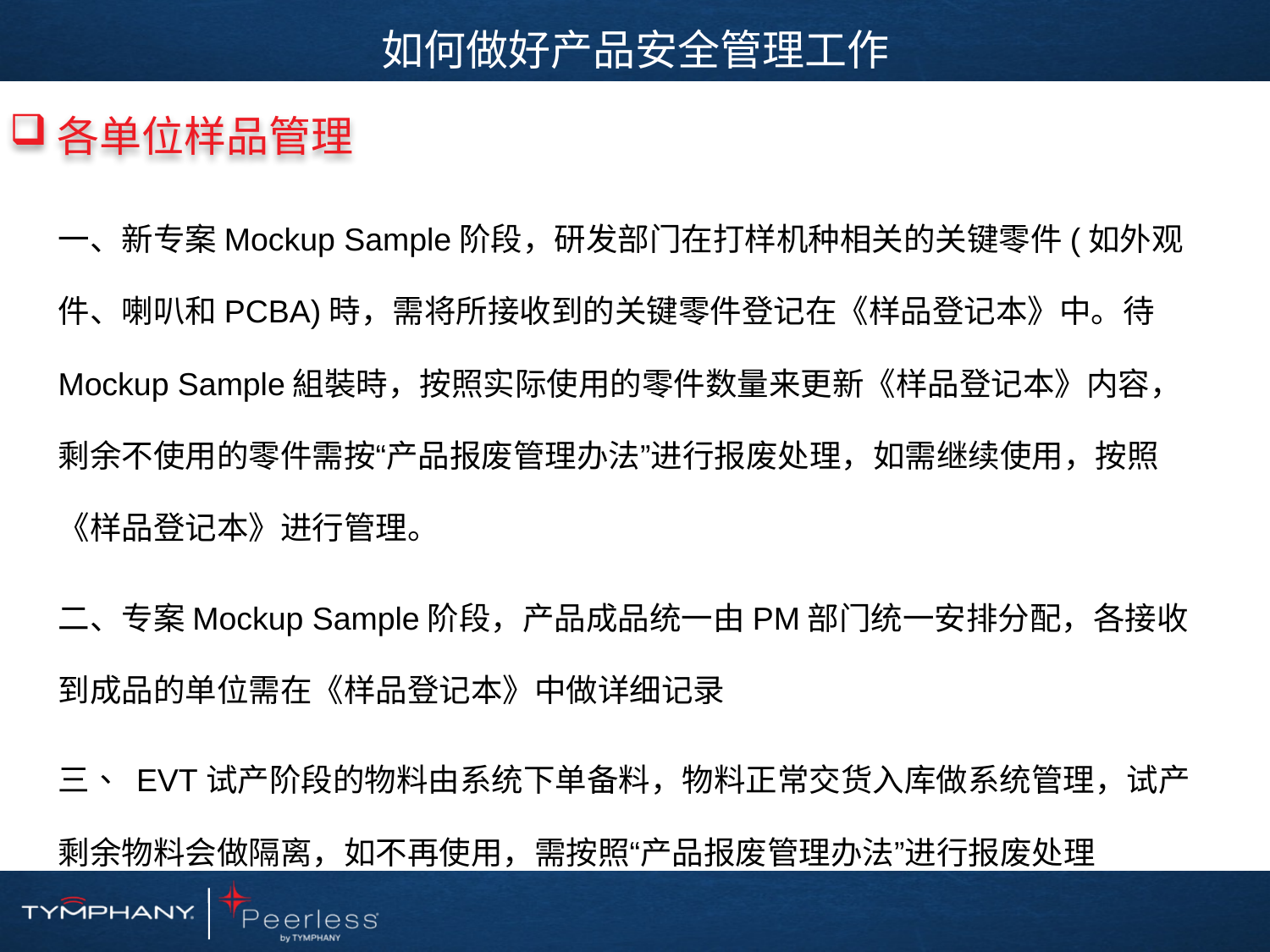

如何做好产品安全管理工作
各单位样品管理
一、新专案Mockup Sample阶段，研发部门在打样机种相关的关键零件(如外观件、喇叭和PCBA)時，需将所接收到的关键零件登记在《样品登记本》中。待Mockup Sample組裝時，按照实际使用的零件数量来更新《样品登记本》内容，剩余不使用的零件需按“产品报废管理办法”进行报废处理，如需继续使用，按照《样品登记本》进行管理。
二、专案Mockup Sample阶段，产品成品统一由PM部门统一安排分配，各接收到成品的单位需在《样品登记本》中做详细记录
三、 EVT试产阶段的物料由系统下单备料，物料正常交货入库做系统管理，试产剩余物料会做隔离，如不再使用，需按照“产品报废管理办法”进行报废处理